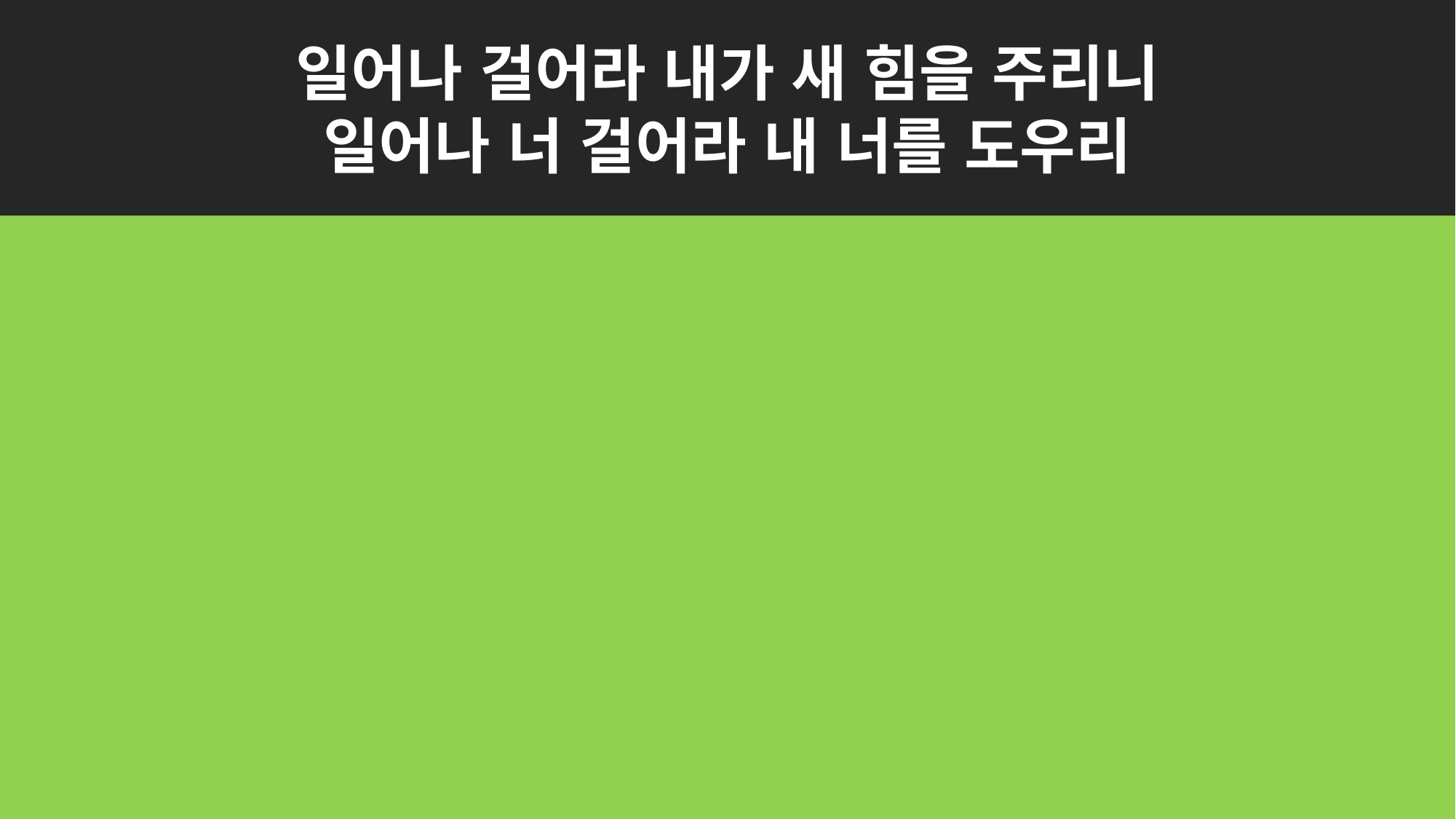

일어나 걸어라 내가 새 힘을 주리니
일어나 너 걸어라 내 너를 도우리